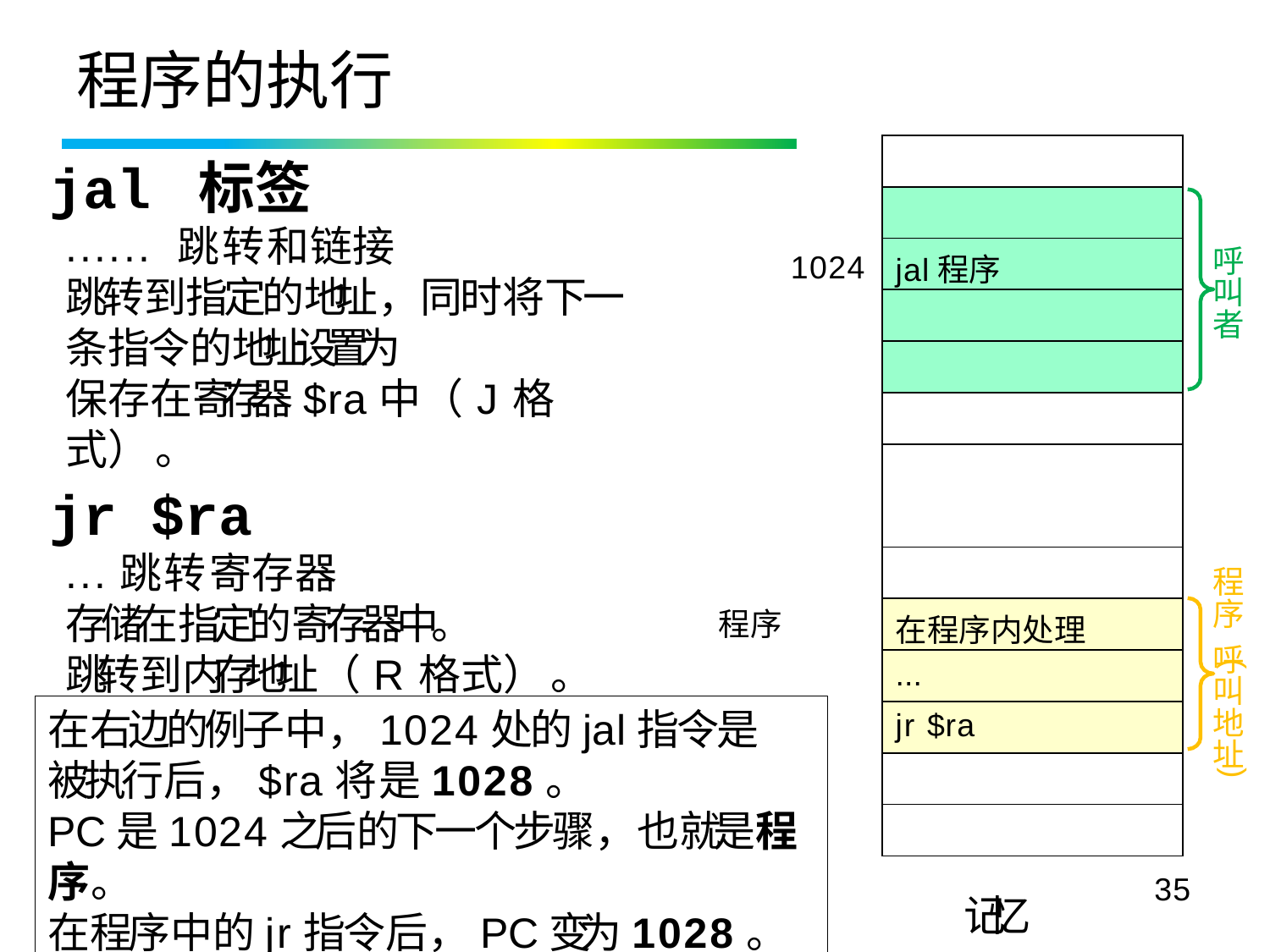

# 程序的执行
|  |
| --- |
|  |
| jal程序 |
|  |
|  |
|  |
|  |
|  |
| 在程序内处理 |
| ... |
| jr $ra |
|  |
|  |
jal 标签
...... 跳转和链接
跳转到指定的地址，同时将下一条指令的地址设置为
保存在寄存器$ra中（J格式）。
jr $ra
...跳转寄存器
存储在指定的寄存器中。
跳转到内存地址（R格式）。

呼叫者
1024
程序
呼叫地址

程序
(
在右边的例子中，1024处的jal指令是
被执行后，$ra将是1028。
PC是1024之后的下一个步骤，也就是程序。
在程序中的jr指令后，PC变为1028。
)
35
记忆